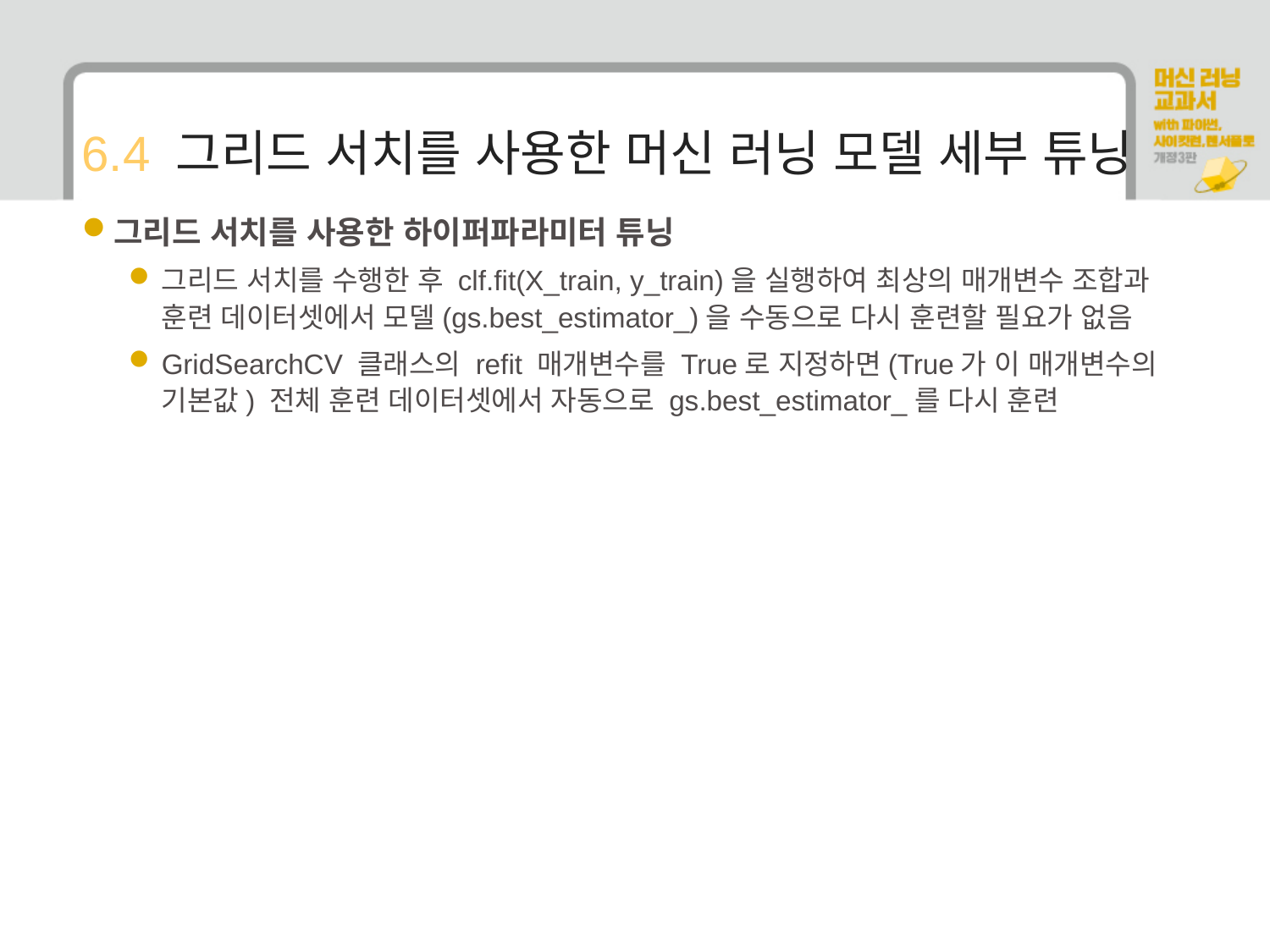

# 6.4 그리드 서치를 사용한 머신 러닝 모델 세부 튜닝
그리드 서치를 사용한 하이퍼파라미터 튜닝
그리드 서치를 수행한 후 clf.fit(X_train, y_train)을 실행하여 최상의 매개변수 조합과 훈련 데이터셋에서 모델(gs.best_estimator_)을 수동으로 다시 훈련할 필요가 없음
GridSearchCV 클래스의 refit 매개변수를 True로 지정하면(True가 이 매개변수의 기본값) 전체 훈련 데이터셋에서 자동으로 gs.best_estimator_를 다시 훈련